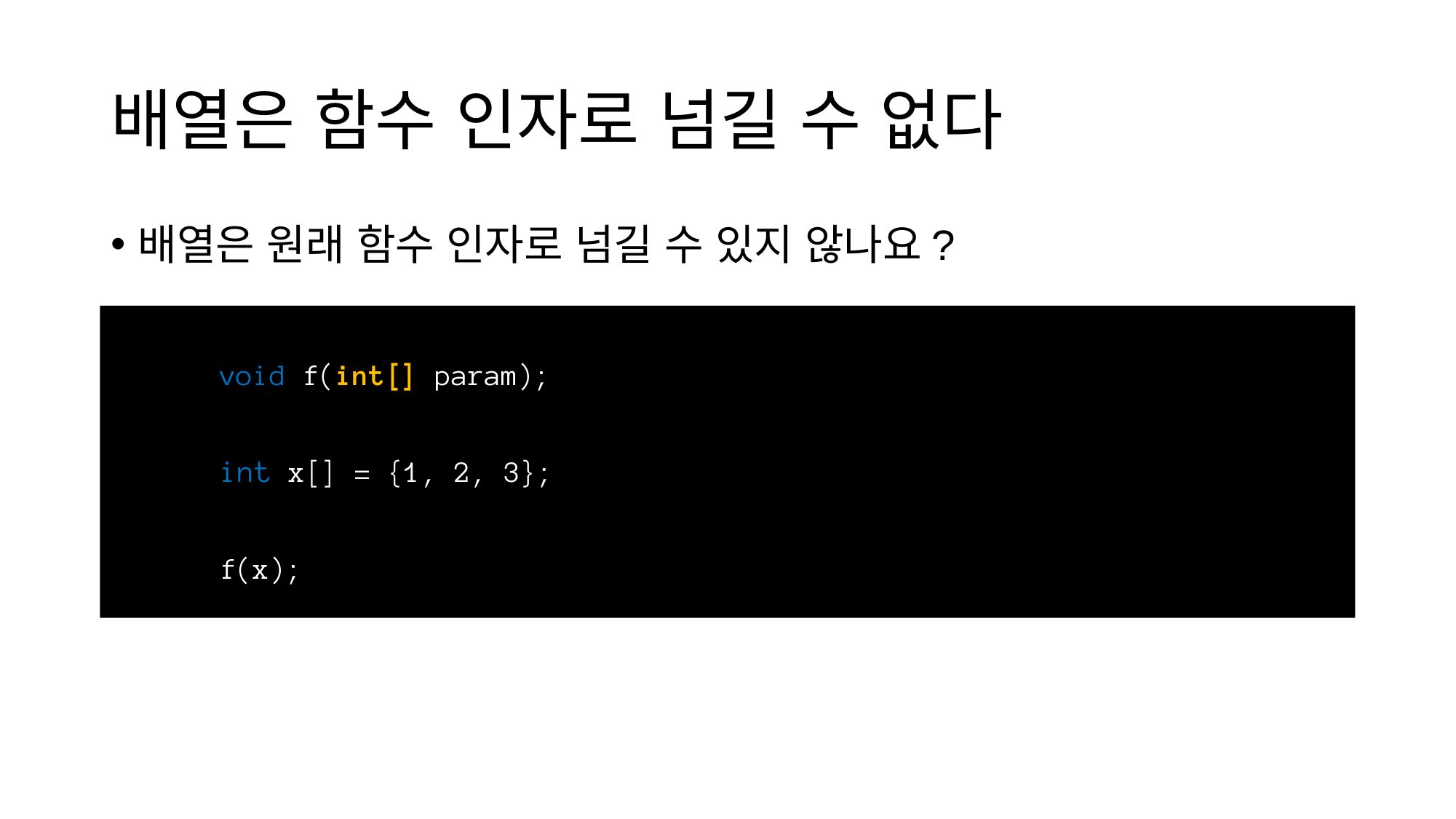

# 배열은 함수 인자로 넘길 수 없다
배열은 원래 함수 인자로 넘길 수 있지 않나요?

	void f(int[] param);

	int x[] = {1, 2, 3};

	f(x);